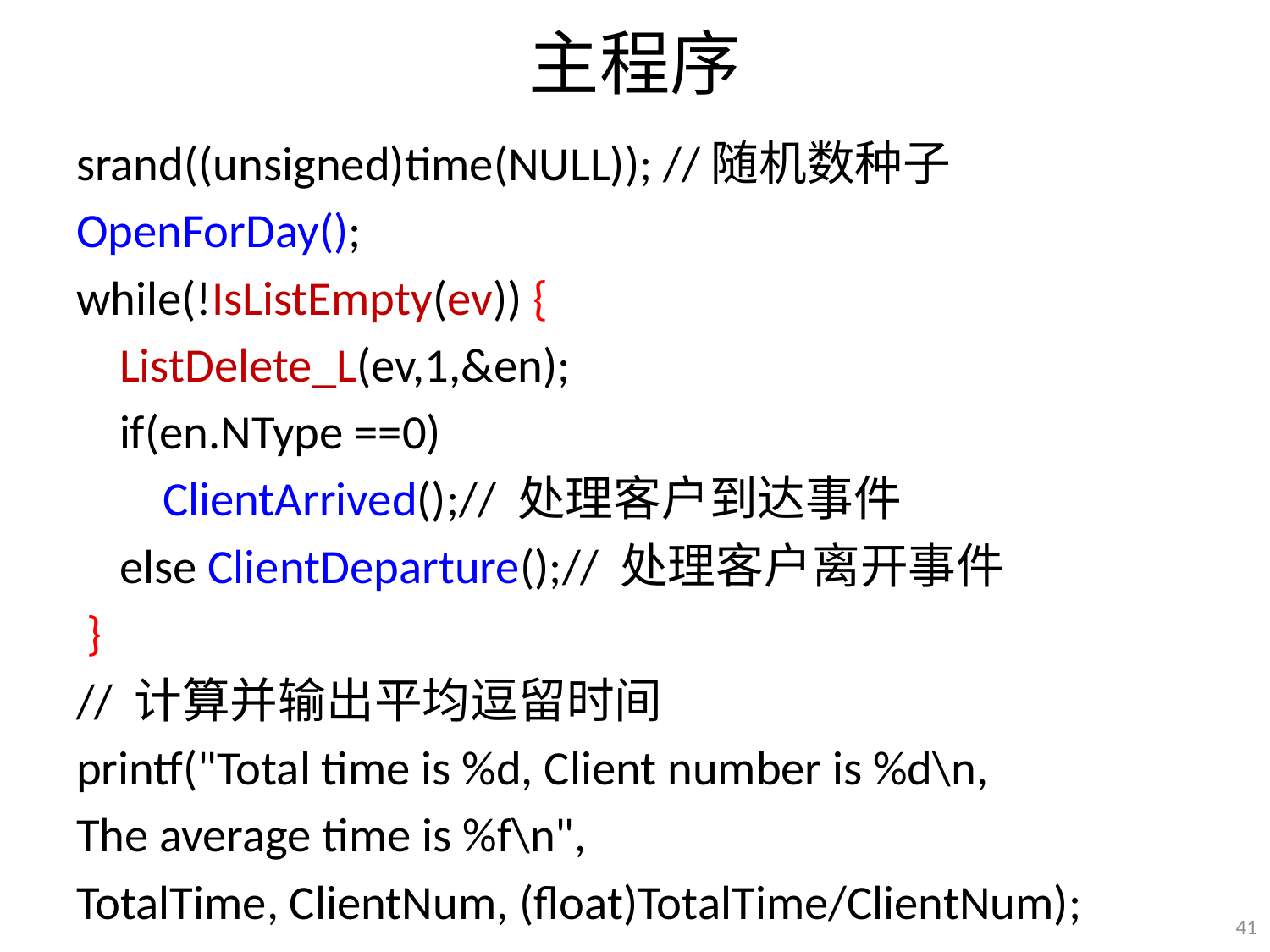

# 主程序
srand((unsigned)time(NULL)); //随机数种子
OpenForDay();
while(!IsListEmpty(ev)) {
    ListDelete_L(ev,1,&en);
    if(en.NType ==0)
        ClientArrived();// 处理客户到达事件
    else ClientDeparture();// 处理客户离开事件
 }
// 计算并输出平均逗留时间
printf("Total time is %d, Client number is %d\n,
The average time is %f\n",
TotalTime, ClientNum, (float)TotalTime/ClientNum);
41